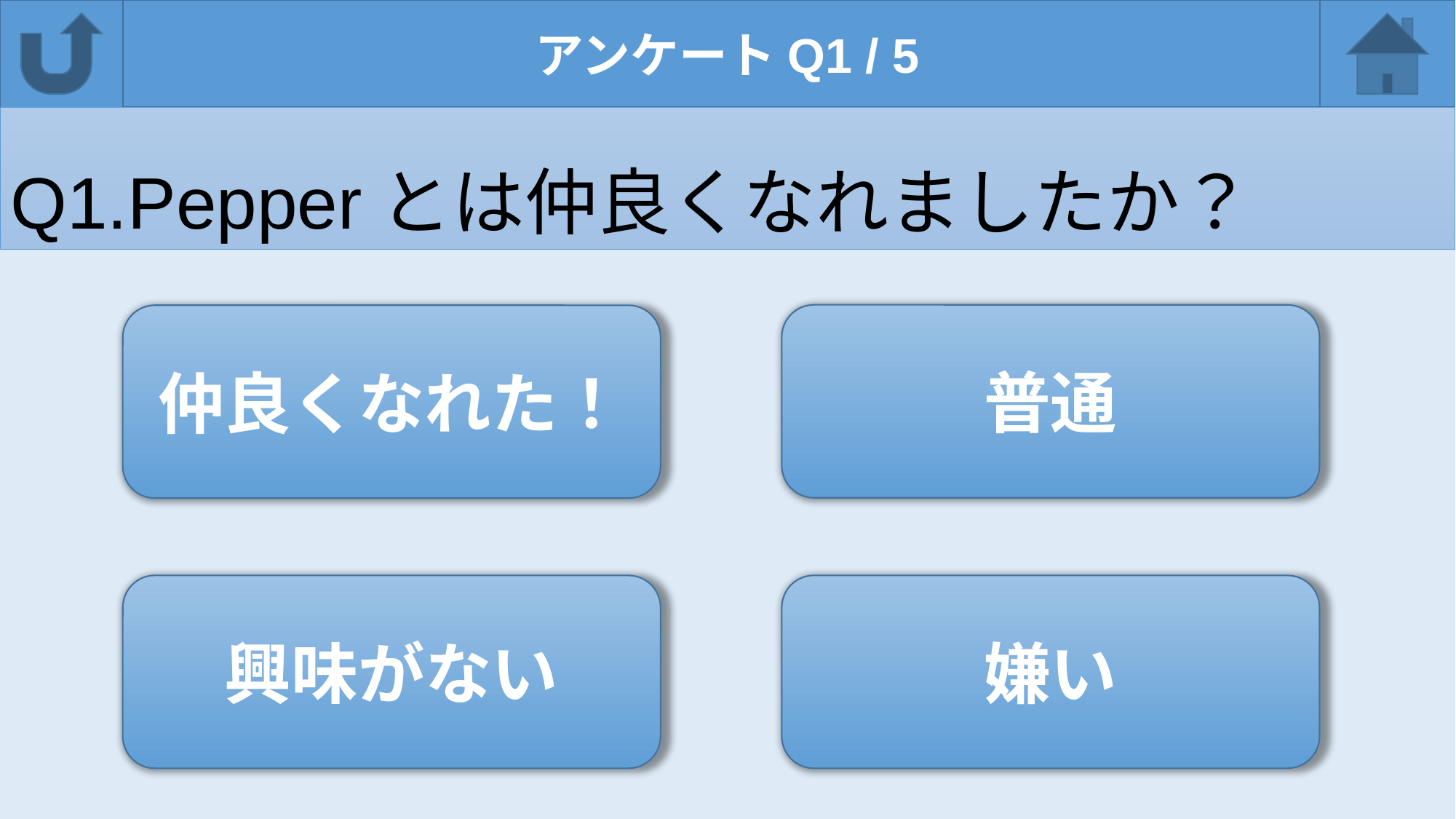

アンケートQ1 / 5

Q1.Pepperとは仲良くなれましたか？
普通
仲良くなれた！
興味がない
嫌い